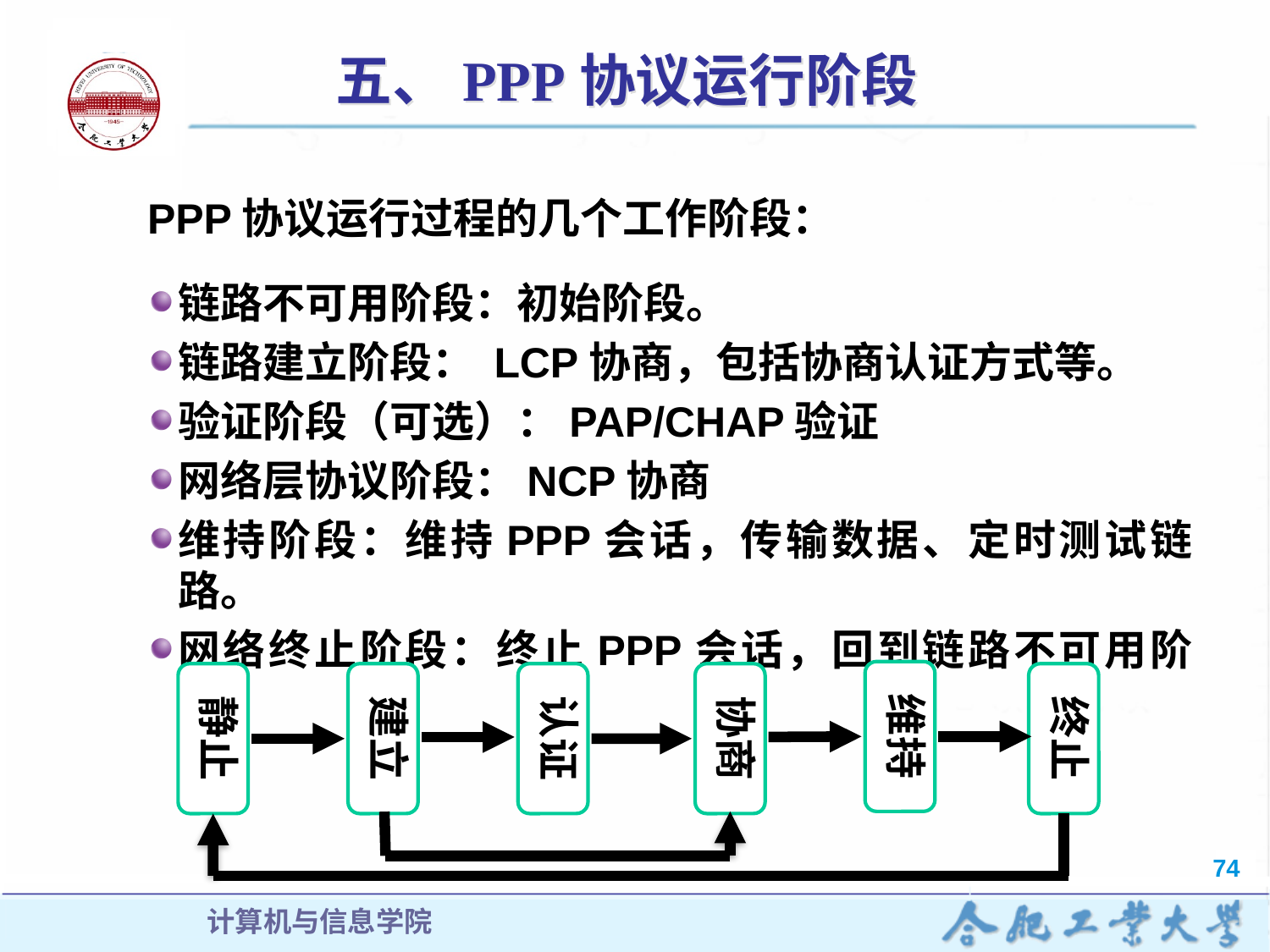

# 五、PPP协议运行阶段
PPP协议运行过程的几个工作阶段：
链路不可用阶段：初始阶段。
链路建立阶段： LCP协商，包括协商认证方式等。
验证阶段（可选）：PAP/CHAP验证
网络层协议阶段：NCP协商
维持阶段：维持PPP会话，传输数据、定时测试链路。
网络终止阶段：终止PPP会话，回到链路不可用阶段。

维持

静止

建立

认证

协商

终止